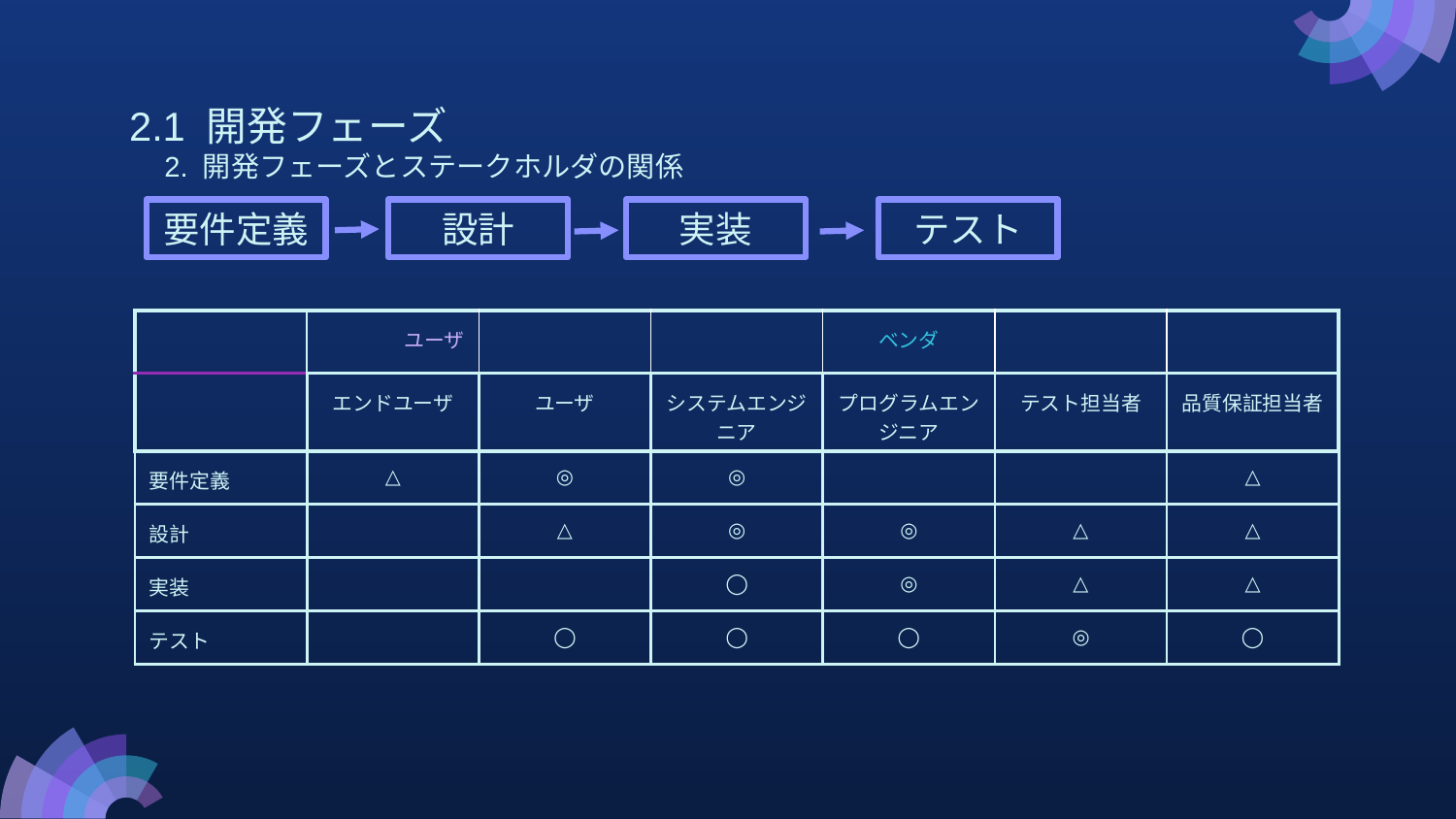

# 2.1 開発フェーズ 　2. 開発フェーズとステークホルダの関係
要件定義
設計
実装
テスト
|  | ユーザ |  |  | ベンダ |  |  |
| --- | --- | --- | --- | --- | --- | --- |
|  | エンドユーザ | ユーザ | システムエンジニア | プログラムエンジニア | テスト担当者 | 品質保証担当者 |
| 要件定義 | △ | ◎ | ◎ |  |  | △ |
| 設計 |  | △ | ◎ | ◎ | △ | △ |
| 実装 |  |  | ◯ | ◎ | △ | △ |
| テスト |  | ◯ | ◯ | ◯ | ◎ | ◯ |